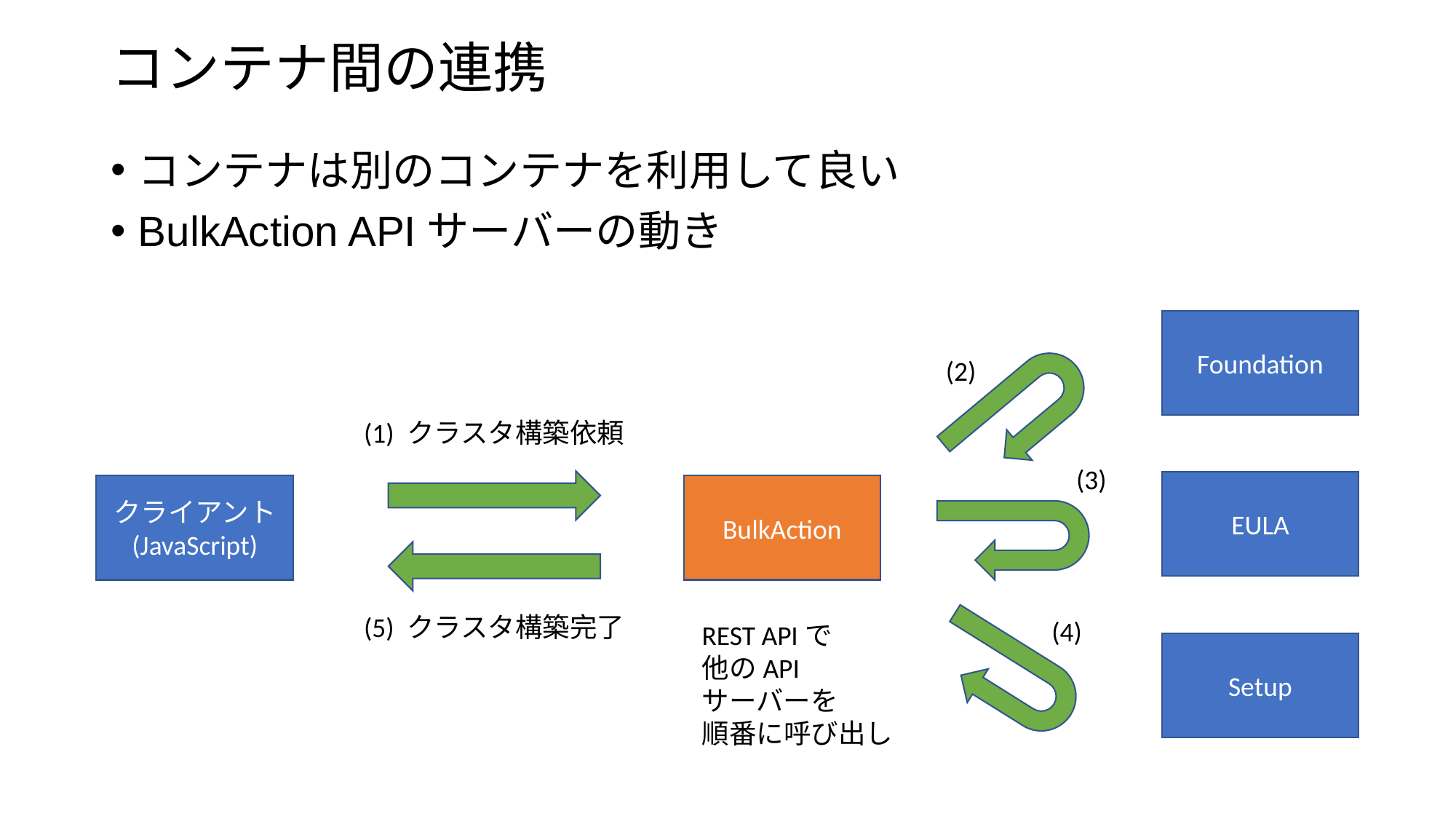

# コンテナ間の連携
コンテナは別のコンテナを利用して良い
BulkAction APIサーバーの動き
Foundation

(2)

(1) クラスタ構築依頼
(3)

EULA
クライアント
(JavaScript)
BulkAction

(5) クラスタ構築完了
(4)
REST APIで
他のAPI
サーバーを
順番に呼び出し
Setup